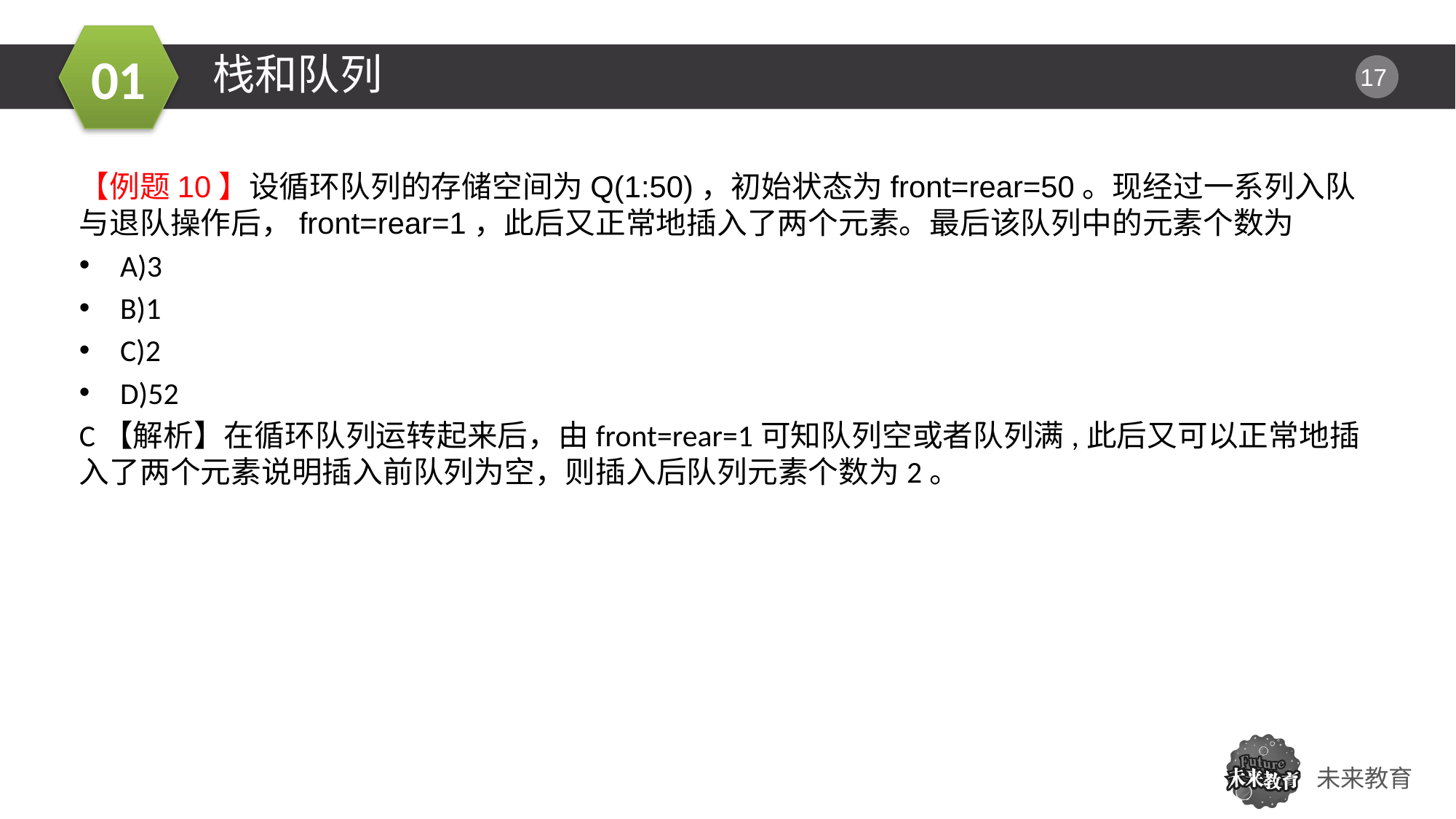

栈和队列
【例题10】设循环队列的存储空间为Q(1:50)，初始状态为front=rear=50。现经过一系列入队与退队操作后，front=rear=1，此后又正常地插入了两个元素。最后该队列中的元素个数为
A)3
B)1
C)2
D)52
C【解析】在循环队列运转起来后，由front=rear=1可知队列空或者队列满,此后又可以正常地插入了两个元素说明插入前队列为空，则插入后队列元素个数为2。
01